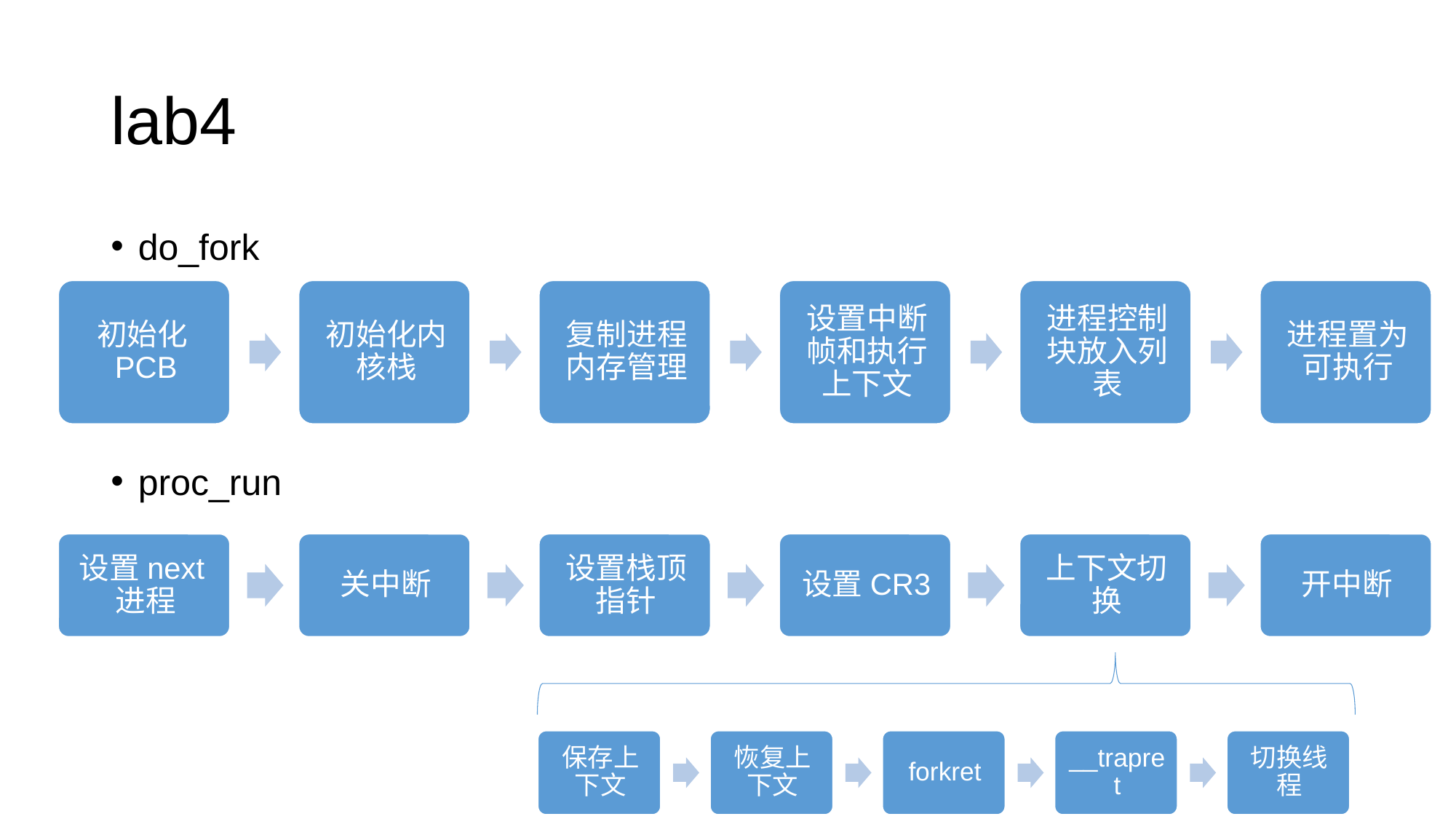

# lab4
do_fork

proc_run

初始化PCB

初始化内核栈

复制进程内存管理

设置中断帧和执行上下文

进程控制块放入列表

进程置为可执行
设置next进程

关中断

设置栈顶指针

设置CR3

上下文切换

开中断
保存上下文

恢复上下文

forkret

__trapret

切换线程